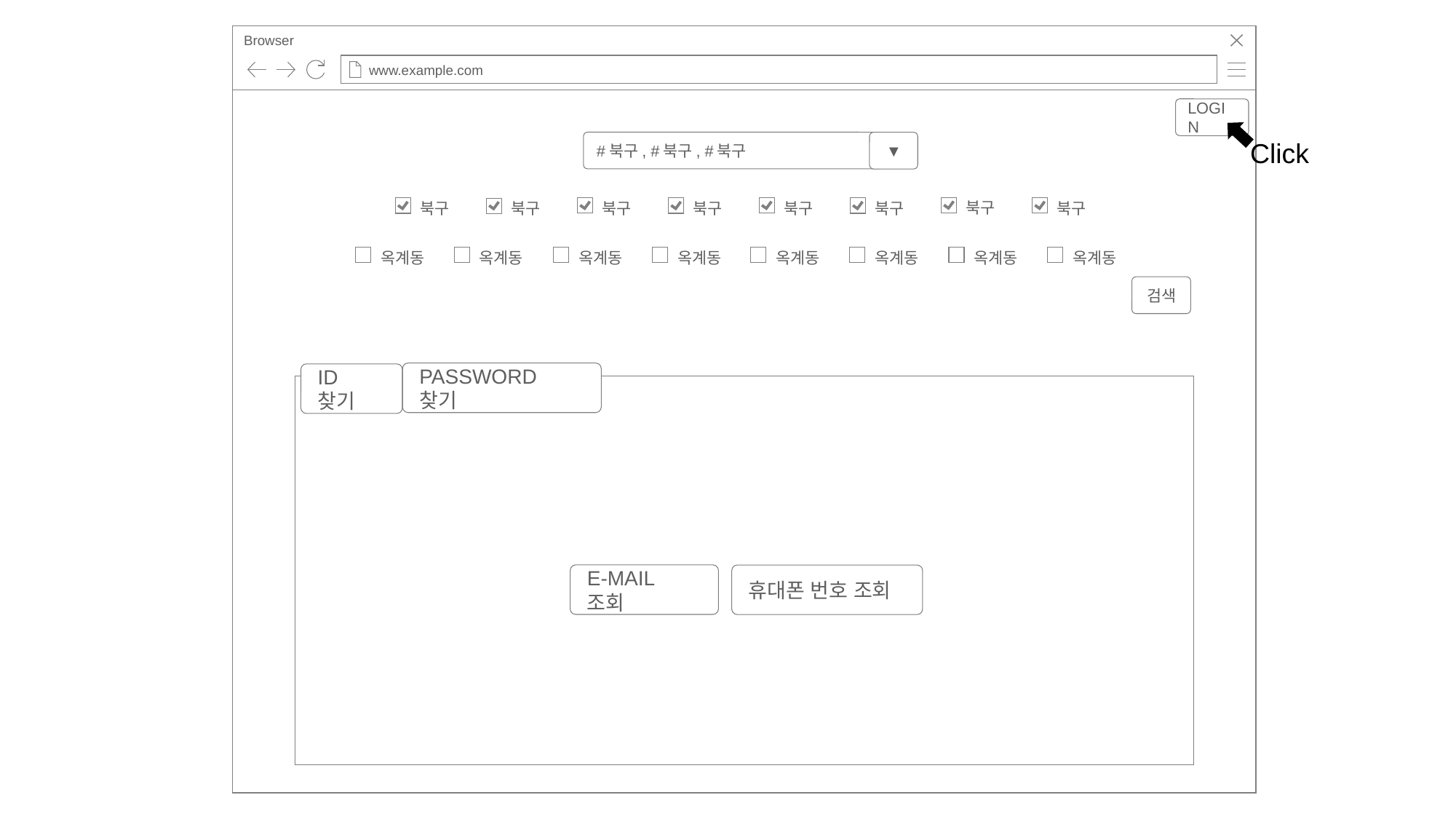

Browser

www.example.com

LOGIN

Click

#북구, #북구, #북구
 ▼
북구

북구

북구

북구

북구

북구

북구

북구

옥계동

옥계동

옥계동

옥계동

옥계동

옥계동

옥계동

옥계동

검색
PASSWORD 찾기
ID 찾기

E-MAIL 조회
휴대폰 번호 조회